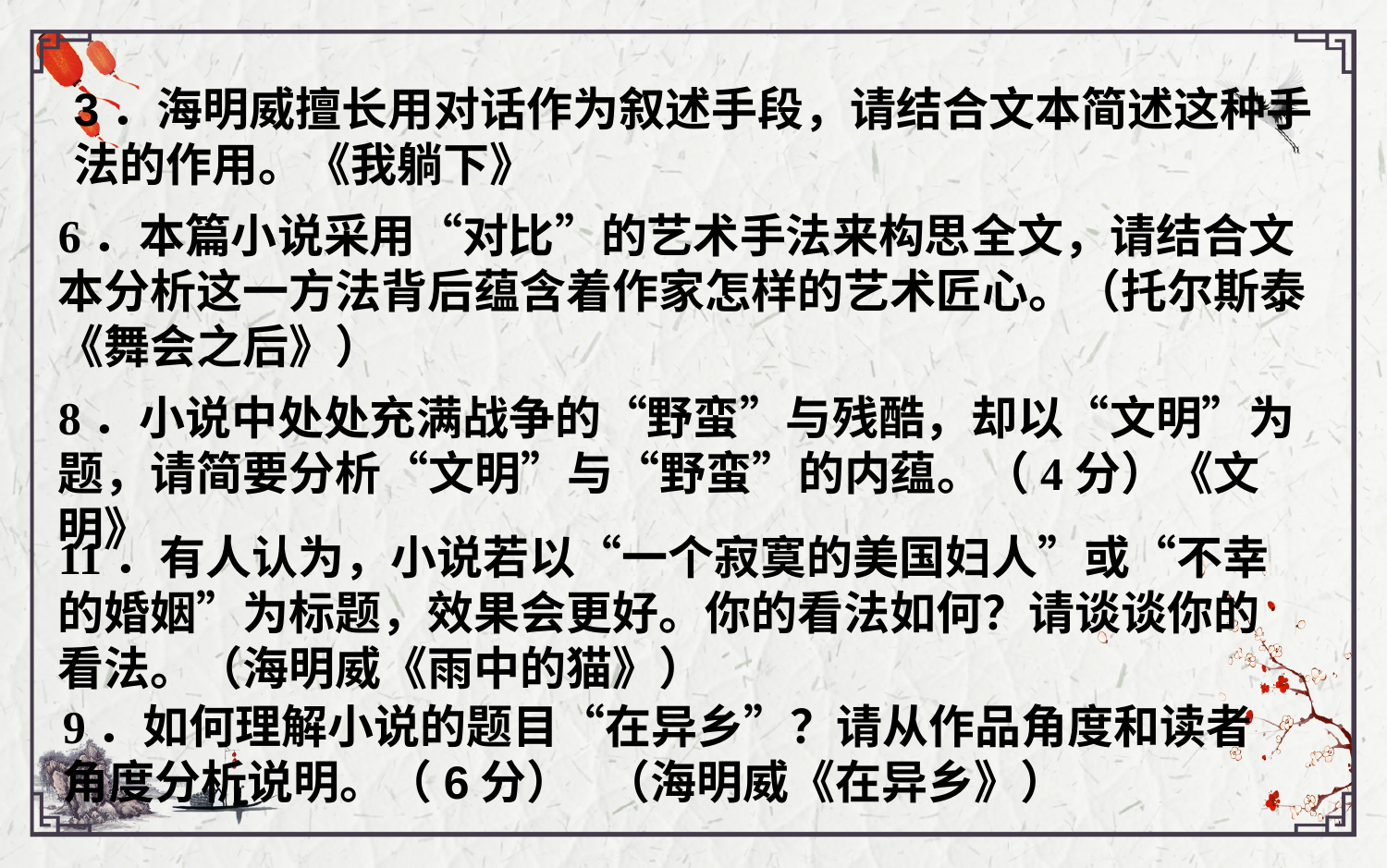

3．海明威擅长用对话作为叙述手段，请结合文本简述这种手法的作用。《我躺下》
6．本篇小说采用“对比”的艺术手法来构思全文，请结合文本分析这一方法背后蕴含着作家怎样的艺术匠心。（托尔斯泰《舞会之后》）
8．小说中处处充满战争的“野蛮”与残酷，却以“文明”为题，请简要分析“文明”与“野蛮”的内蕴。（4分）《文明》
11．有人认为，小说若以“一个寂寞的美国妇人”或“不幸的婚姻”为标题，效果会更好。你的看法如何？请谈谈你的看法。（海明威《雨中的猫》）
9．如何理解小说的题目“在异乡”？请从作品角度和读者角度分析说明。（6分）   （海明威《在异乡》）